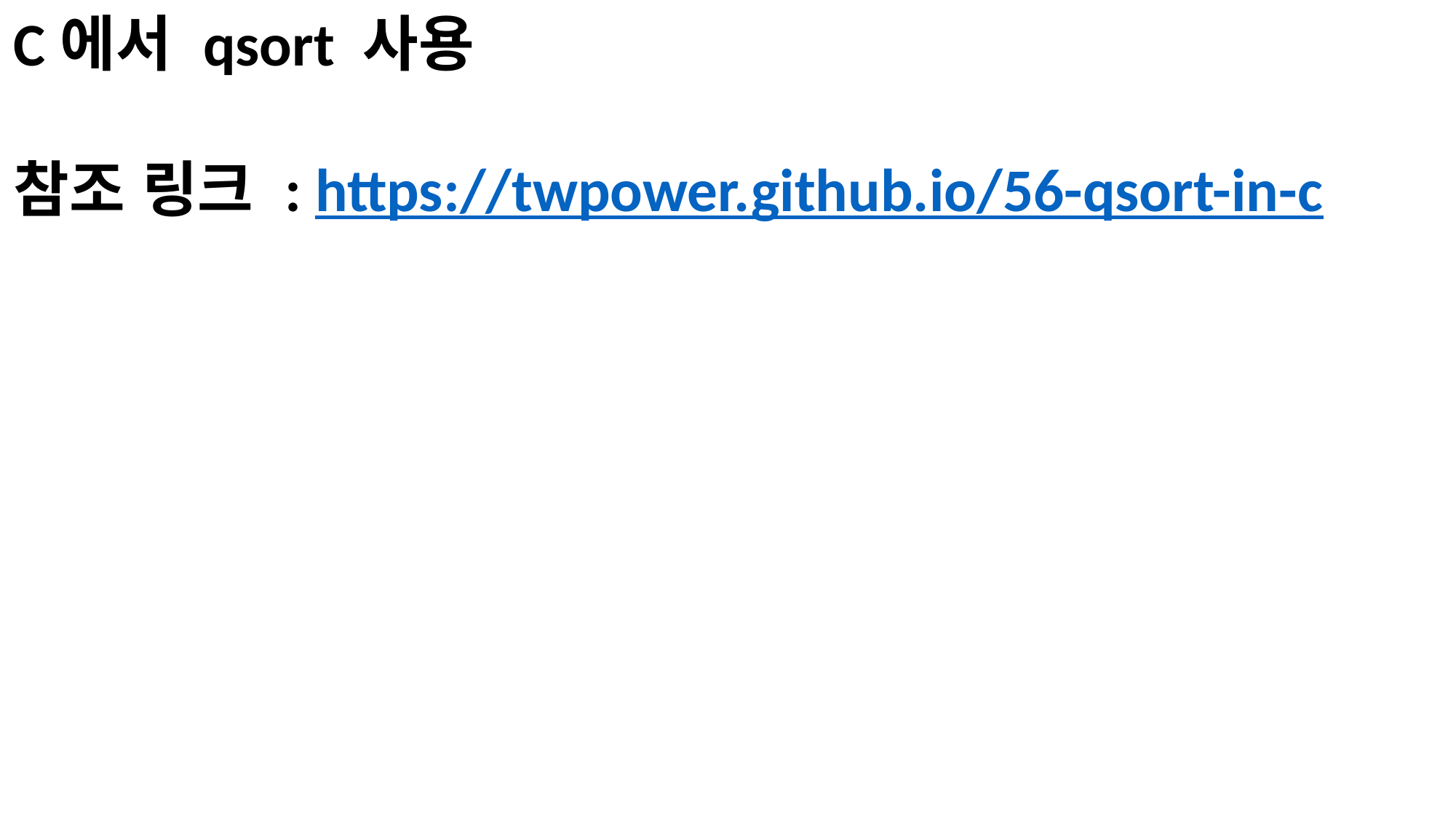

C에서 qsort 사용

참조 링크 : https://twpower.github.io/56-qsort-in-c